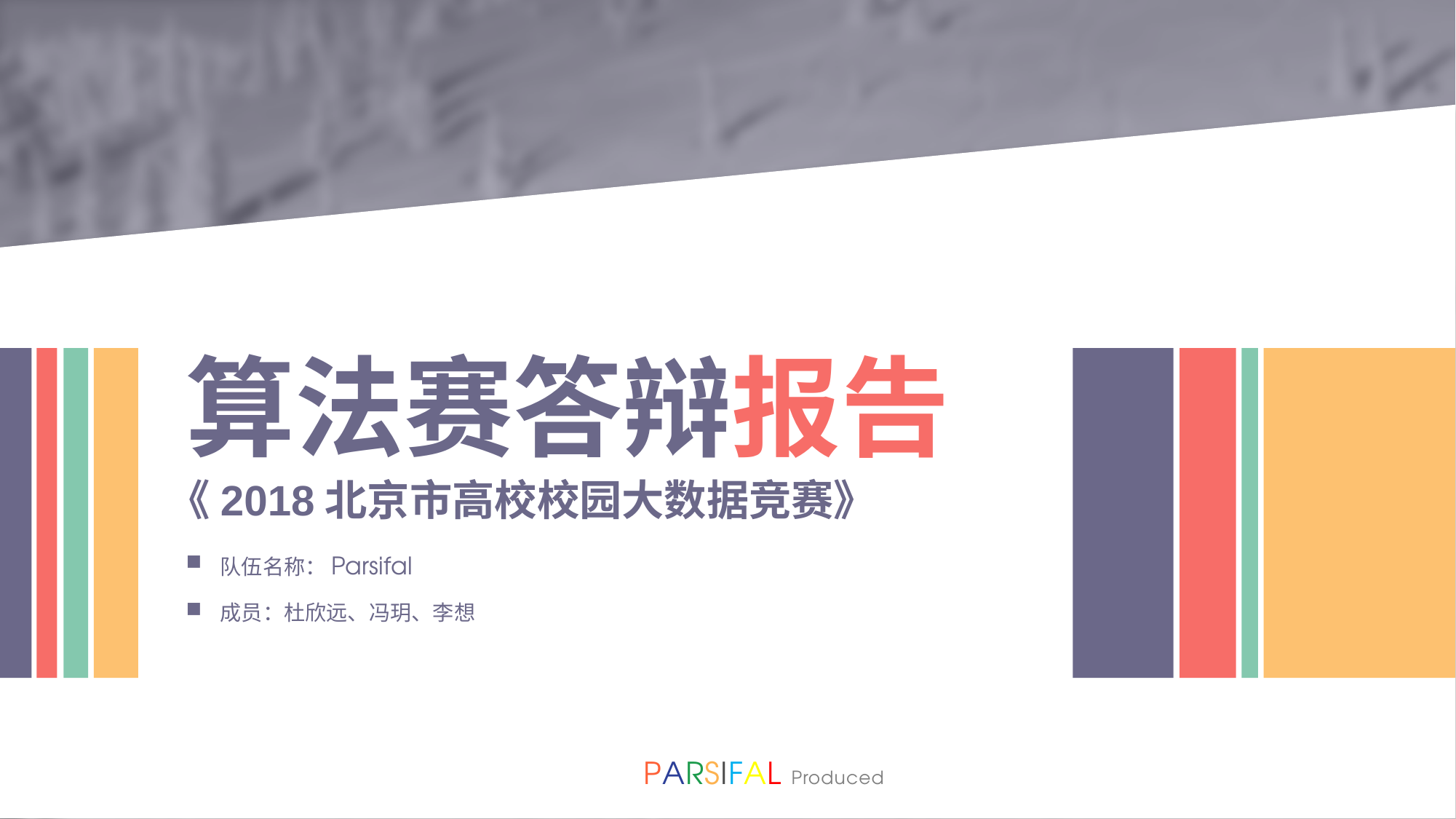

算法赛答辩报告
《2018北京市高校校园大数据竞赛》
队伍名称：Parsifal
成员：杜欣远、冯玥、李想
PARSIFAL Produced